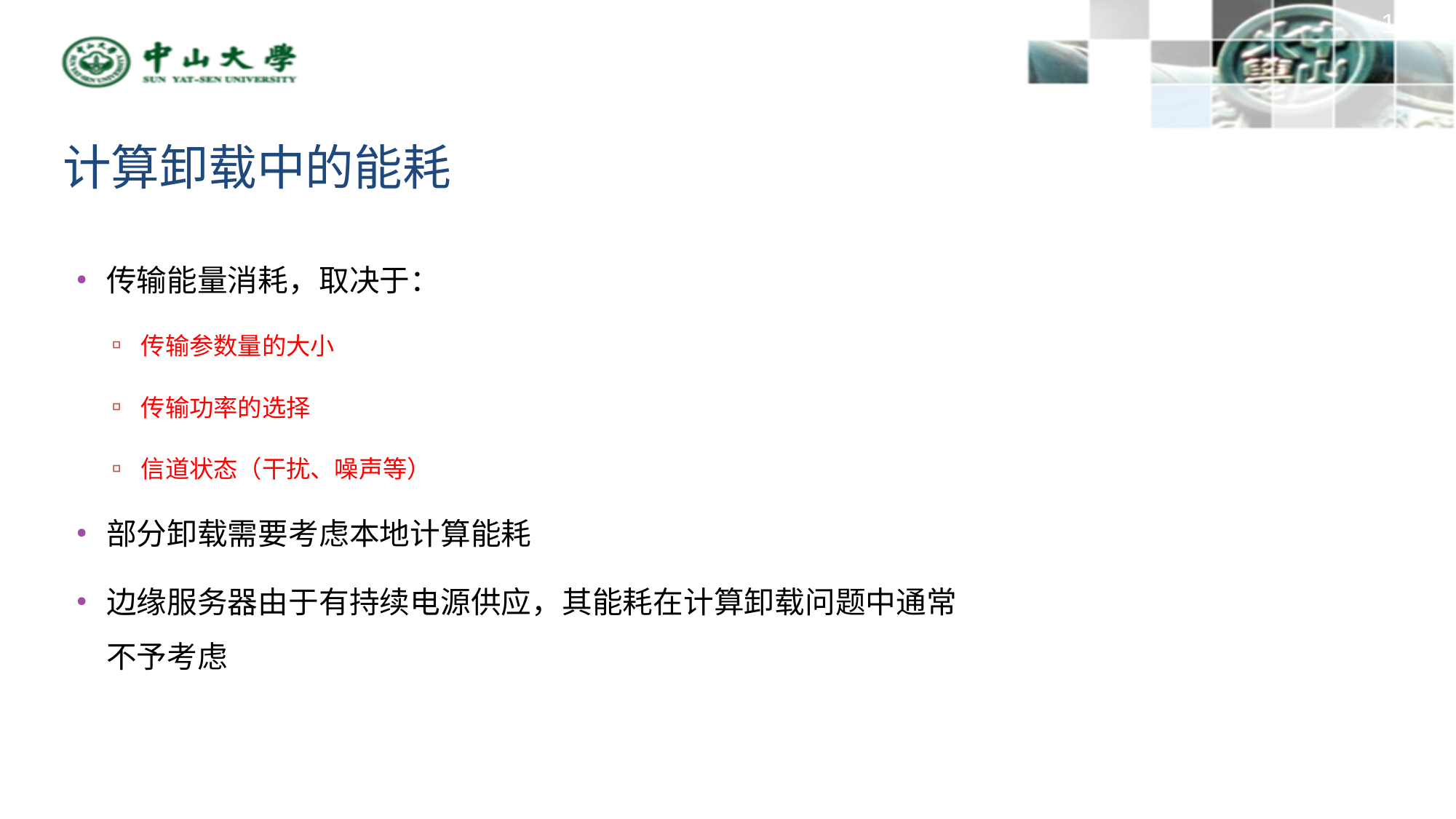

10
# 计算卸载中的能耗
传输能量消耗，取决于：
传输参数量的大小
传输功率的选择
信道状态（干扰、噪声等）
部分卸载需要考虑本地计算能耗
边缘服务器由于有持续电源供应，其能耗在计算卸载问题中通常不予考虑